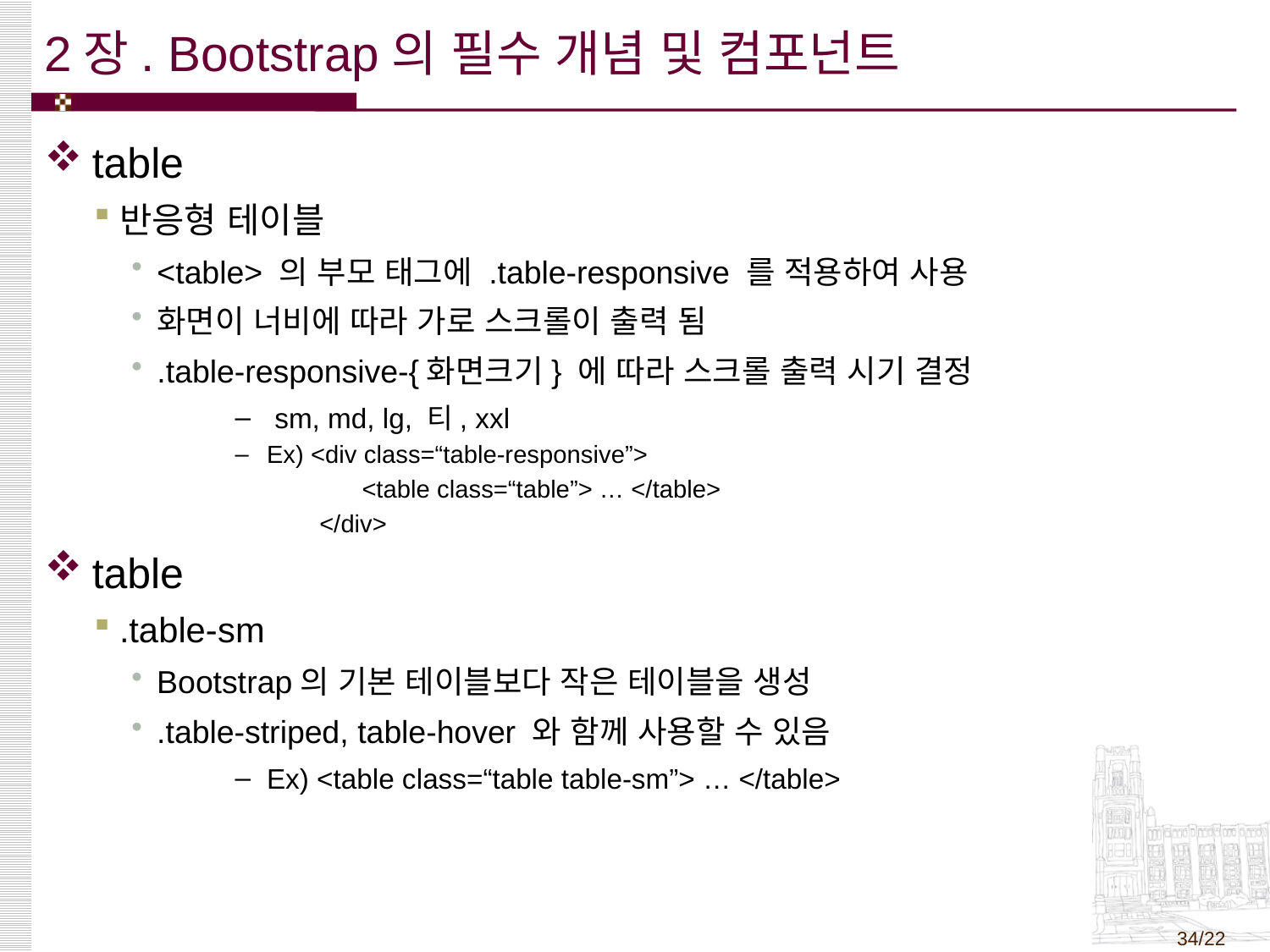

# 2장. Bootstrap의 필수 개념 및 컴포넌트
table
반응형 테이블
<table> 의 부모 태그에 .table-responsive 를 적용하여 사용
화면이 너비에 따라 가로 스크롤이 출력 됨
.table-responsive-{화면크기} 에 따라 스크롤 출력 시기 결정
 sm, md, lg, 티, xxl
Ex) <div class=“table-responsive”>
<table class=“table”> … </table>
   </div>

table
.table-sm
Bootstrap의 기본 테이블보다 작은 테이블을 생성
.table-striped, table-hover 와 함께 사용할 수 있음
Ex) <table class=“table table-sm”> … </table>